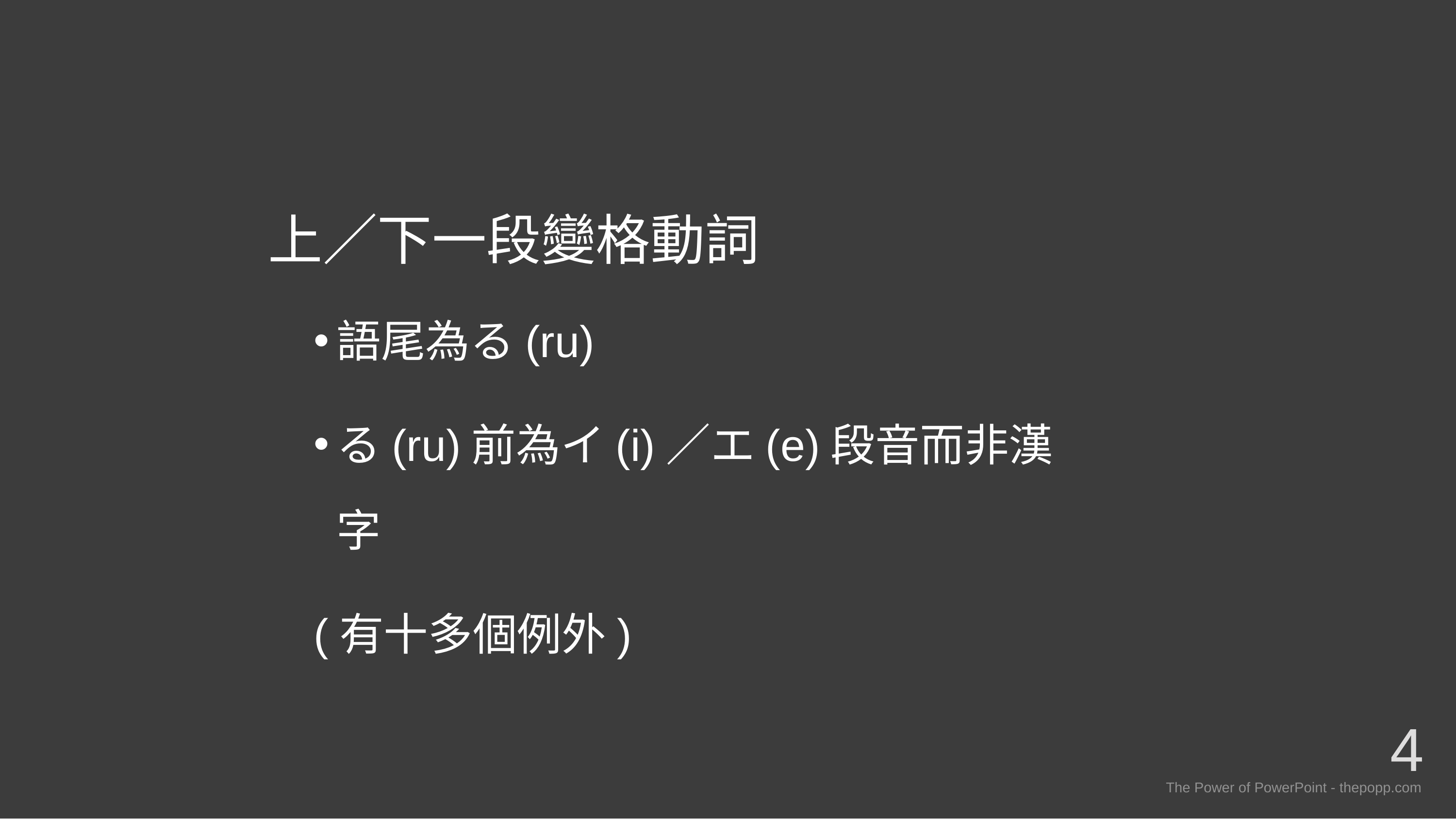

# 上／下一段變格動詞
語尾為る(ru)
る(ru)前為イ(i)／エ(e)段音而非漢字
(有十多個例外)
4
The Power of PowerPoint - thepopp.com